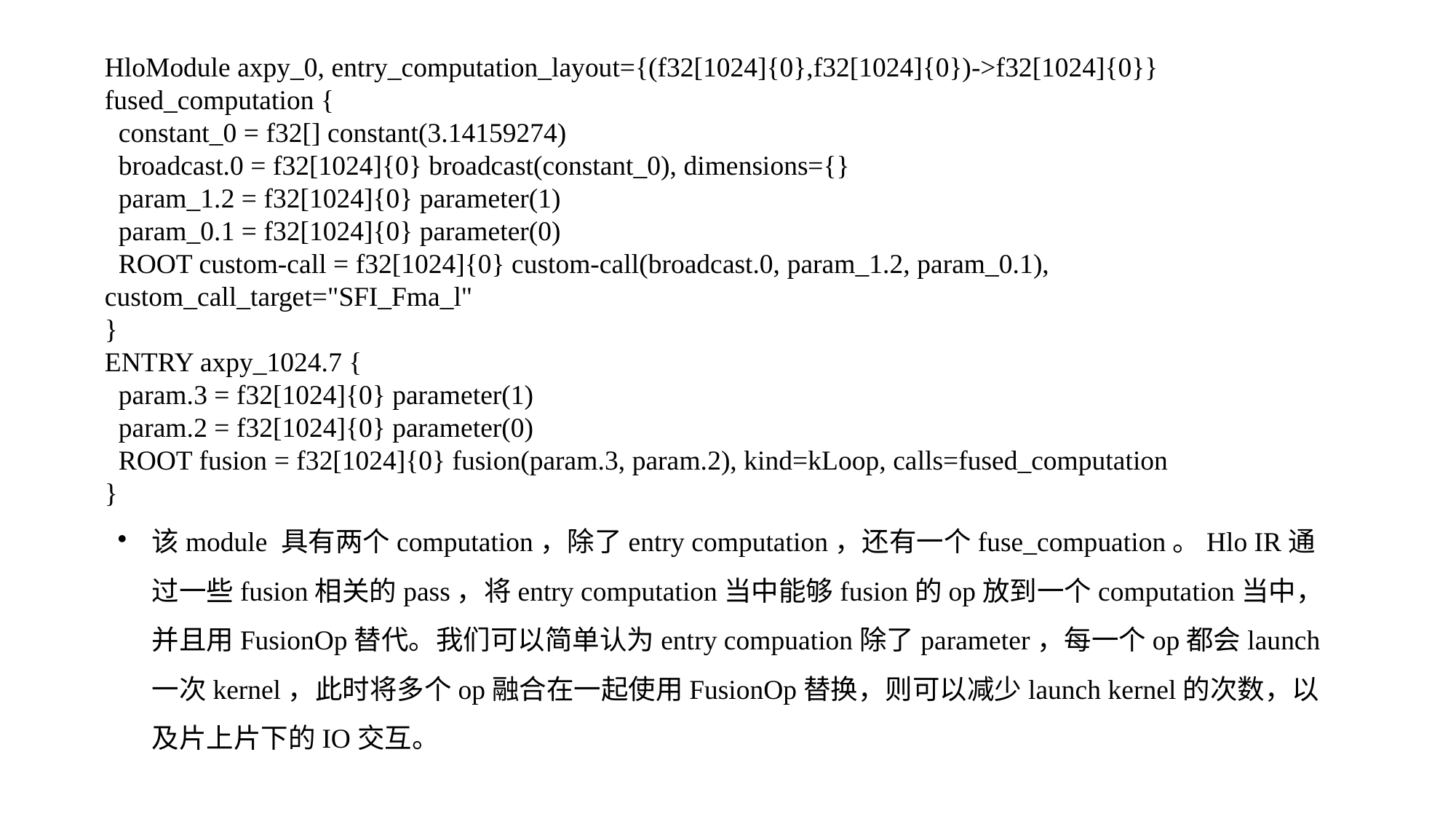

HloModule axpy_0, entry_computation_layout={(f32[1024]{0},f32[1024]{0})->f32[1024]{0}}
fused_computation {
  constant_0 = f32[] constant(3.14159274)
  broadcast.0 = f32[1024]{0} broadcast(constant_0), dimensions={}
  param_1.2 = f32[1024]{0} parameter(1)
  param_0.1 = f32[1024]{0} parameter(0)
  ROOT custom-call = f32[1024]{0} custom-call(broadcast.0, param_1.2, param_0.1), custom_call_target="SFI_Fma_l"
}
ENTRY axpy_1024.7 {
  param.3 = f32[1024]{0} parameter(1)
  param.2 = f32[1024]{0} parameter(0)
  ROOT fusion = f32[1024]{0} fusion(param.3, param.2), kind=kLoop, calls=fused_computation
}
该module 具有两个computation，除了entry computation，还有一个fuse_compuation。Hlo IR通过一些fusion相关的pass，将entry computation当中能够fusion的op放到一个computation当中，并且用FusionOp替代。我们可以简单认为entry compuation除了parameter，每一个op都会launch 一次kernel，此时将多个op融合在一起使用FusionOp替换，则可以减少launch kernel的次数，以及片上片下的IO交互。